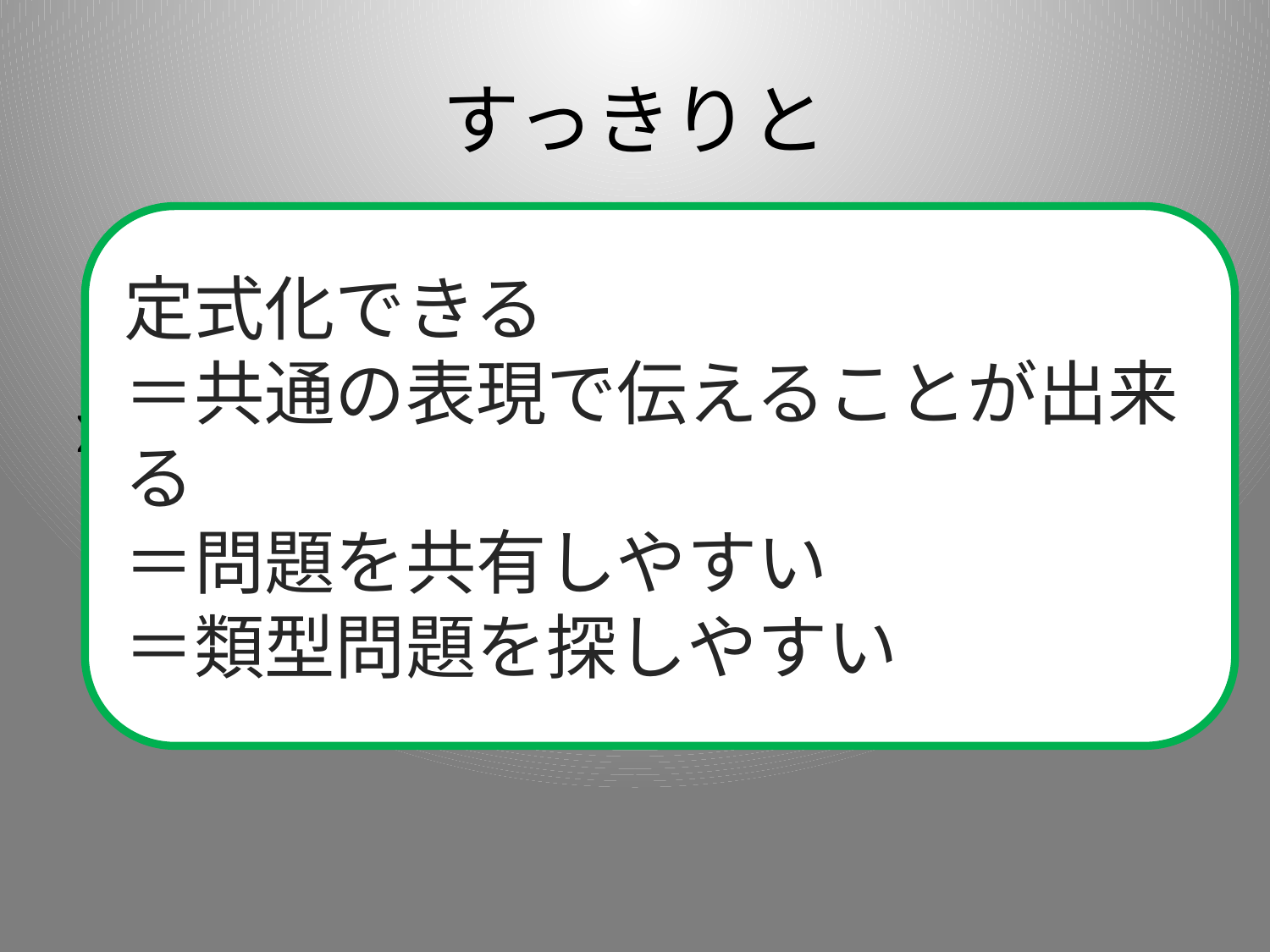

# すっきりと
定式化できる
＝共通の表現で伝えることが出来る
＝問題を共有しやすい
＝類型問題を探しやすい
ノードiの値が[ai, bi ]の木がある
ここから任意のノードを選択し
Σa’i < N となるノードの集合の内Σb’i が最大となるノードの選択の仕方を求めよ
ただし,あるノードを選択したとき,その子ノードは選択できない